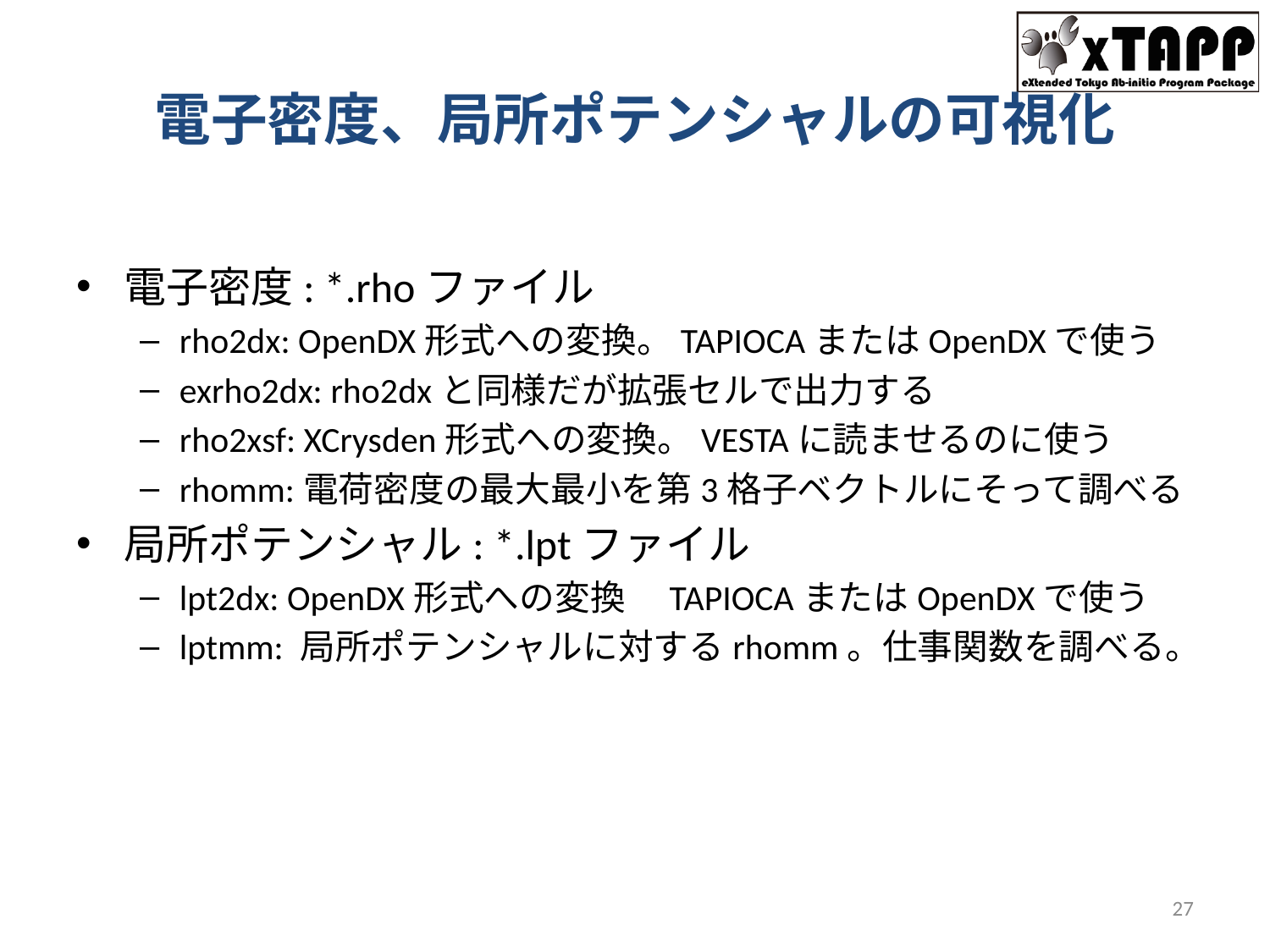

# 電子密度、局所ポテンシャルの可視化
電子密度: *.rhoファイル
rho2dx: OpenDX形式への変換。TAPIOCAまたはOpenDXで使う
exrho2dx: rho2dxと同様だが拡張セルで出力する
rho2xsf: XCrysden形式への変換。VESTAに読ませるのに使う
rhomm:電荷密度の最大最小を第3格子ベクトルにそって調べる
局所ポテンシャル: *.lptファイル
lpt2dx: OpenDX形式への変換　TAPIOCAまたはOpenDXで使う
lptmm: 局所ポテンシャルに対するrhomm。仕事関数を調べる。

27